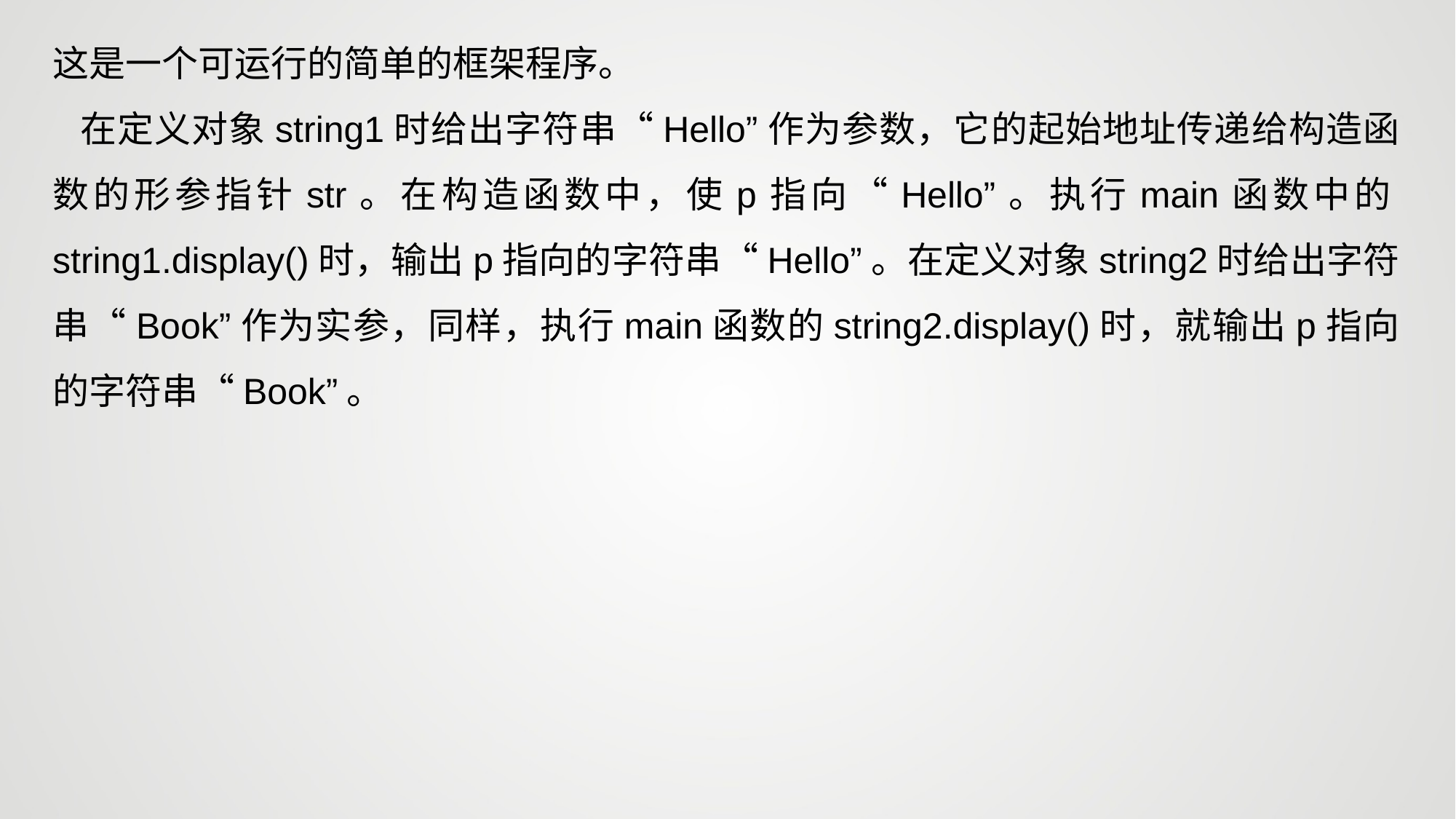

这是一个可运行的简单的框架程序。
  在定义对象string1时给出字符串“Hello”作为参数，它的起始地址传递给构造函数的形参指针str。在构造函数中，使p指向“Hello”。执行main函数中的string1.display()时，输出p指向的字符串“Hello”。在定义对象string2时给出字符串“Book”作为实参，同样，执行main函数的string2.display()时，就输出p指向的字符串“Book”。